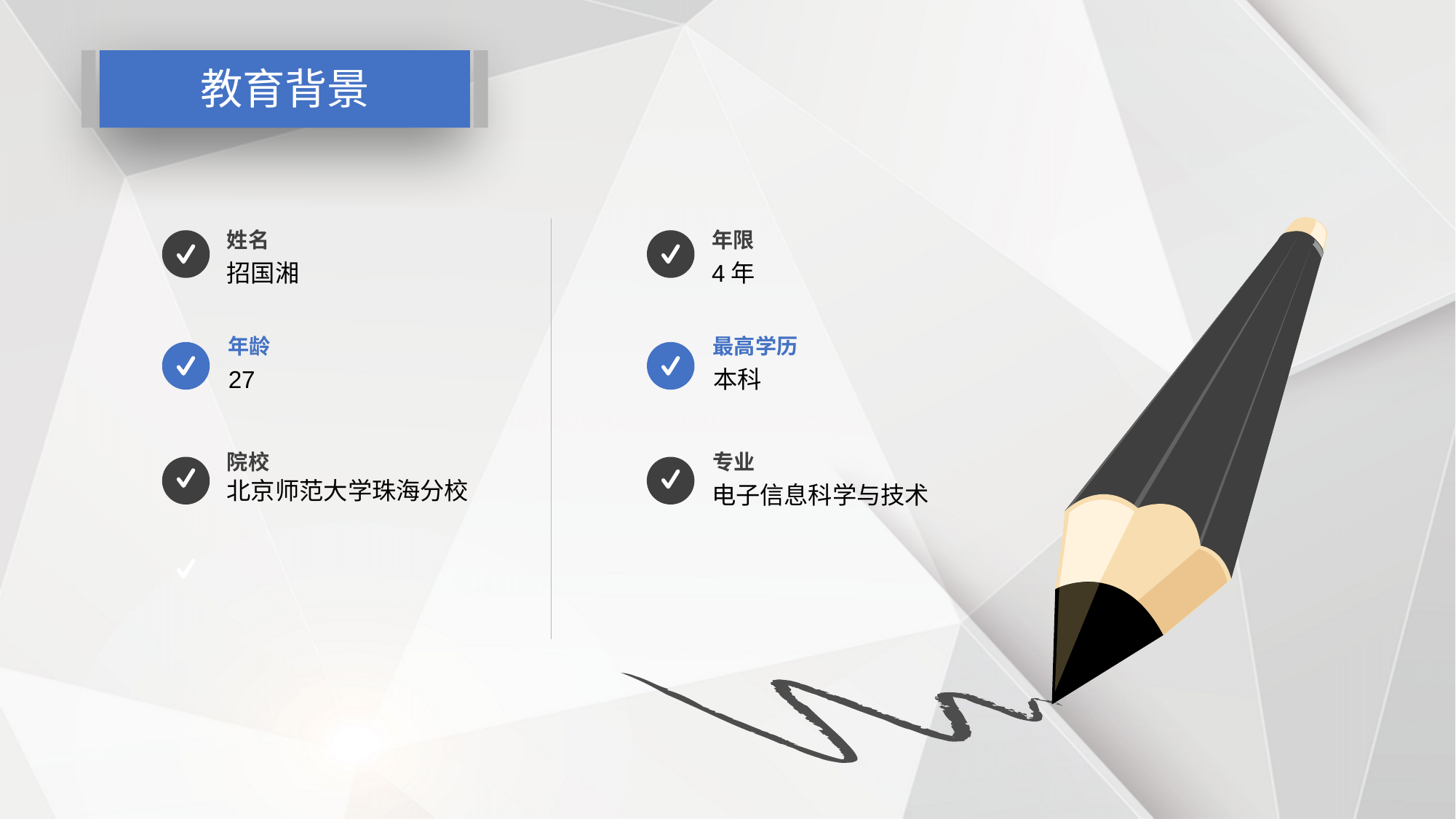

教育背景
姓名
招国湘

年龄
27

院校
北京师范大学珠海分校

年限
4年

最高学历
本科

专业
电子信息科学与技术